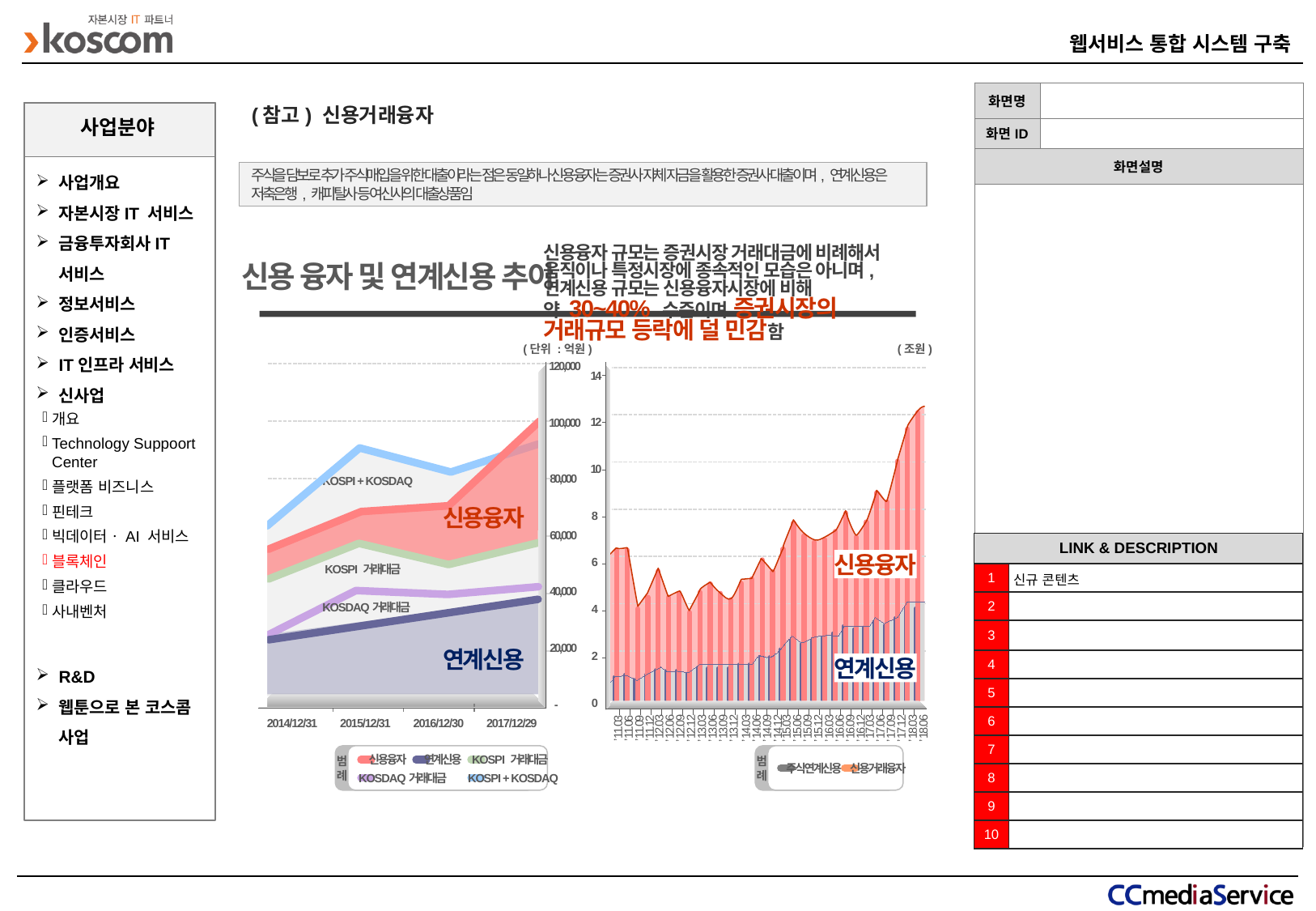

(참고) 신용거래융자
사업분야
사업개요
자본시장IT 서비스
금융투자회사IT 서비스
정보서비스
인증서비스
IT인프라 서비스
신사업
주식을 담보로 추가 주식매입을 위한 대출이라는 점은 동일하나 신용융자는 증권사 자체 자금을 활용한 증권사 대출이며, 연계신용은 저축은행, 캐피탈사 등 여신사의 대출상품임
신용융자 규모는 증권시장 거래대금에 비례해서 움직이나 특정시장에 종속적인 모습은 아니며, 연계신용 규모는 신용융자시장에 비해
약 30~40% 수준이며 증권시장의 거래규모 등락에 덜 민감함
신용 융자 및 연계신용 추이

(단위 :억원)
(조원)
120,000

14
12
10
8
6
4
2
0
100,000

80,000
KOSPI + KOSDAQ
신용융자
60,000

신용융자
KOSPI 거래대금
40,000

KOSDAQ거래대금
20,000
연계신용
연계신용

-

2014/12/31
2015/12/31
2016/12/30
2017/12/29
’11.03
’11.06
’11.09
’11.12
’12.03
’12.06
’12.09
’12.12
’13.03
’13.06
’13.09
’13.12
’14.03
’14.06
’14.09
’14.12
’15.03
’15.06
’15.09
’15.12
’16.03
’16.06
’16.09
’16.12
’17.03
’17.06
’17.09
’17.12
’18.03
’18.06

신용융자
연계신용
KOSPI 거래대금
범
례
KOSDAQ거래대금
KOSPI + KOSDAQ

범
례
주식연계신용
신용거래융자
개요
Technology Suppoort Center
플랫폼 비즈니스
핀테크
빅데이터ㆍAI 서비스
블록체인
클라우드
사내벤처
| LINK & DESCRIPTION |  |
| --- | --- |
| 1 | 신규 콘텐츠 |
| 2 |  |
| 3 |  |
| 4 |  |
| 5 |  |
| 6 |  |
| 7 |  |
| 8 |  |
| 9 |  |
| 10 |  |
R&D
웹툰으로 본 코스콤 사업